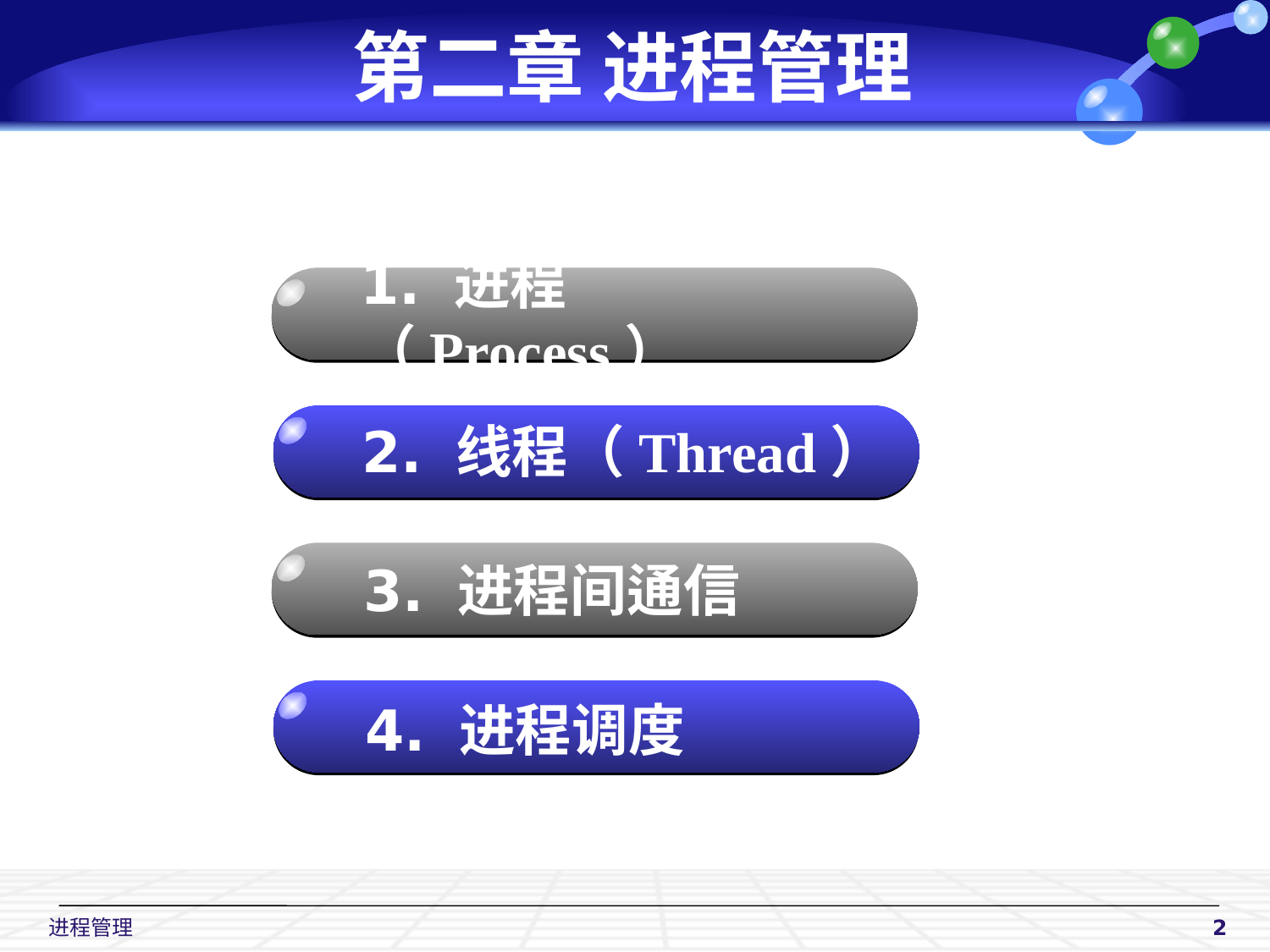

# 第二章 进程管理

1. 进程（Process）

2. 线程（Thread）

3. 进程间通信

4. 进程调度
   进程管理
2